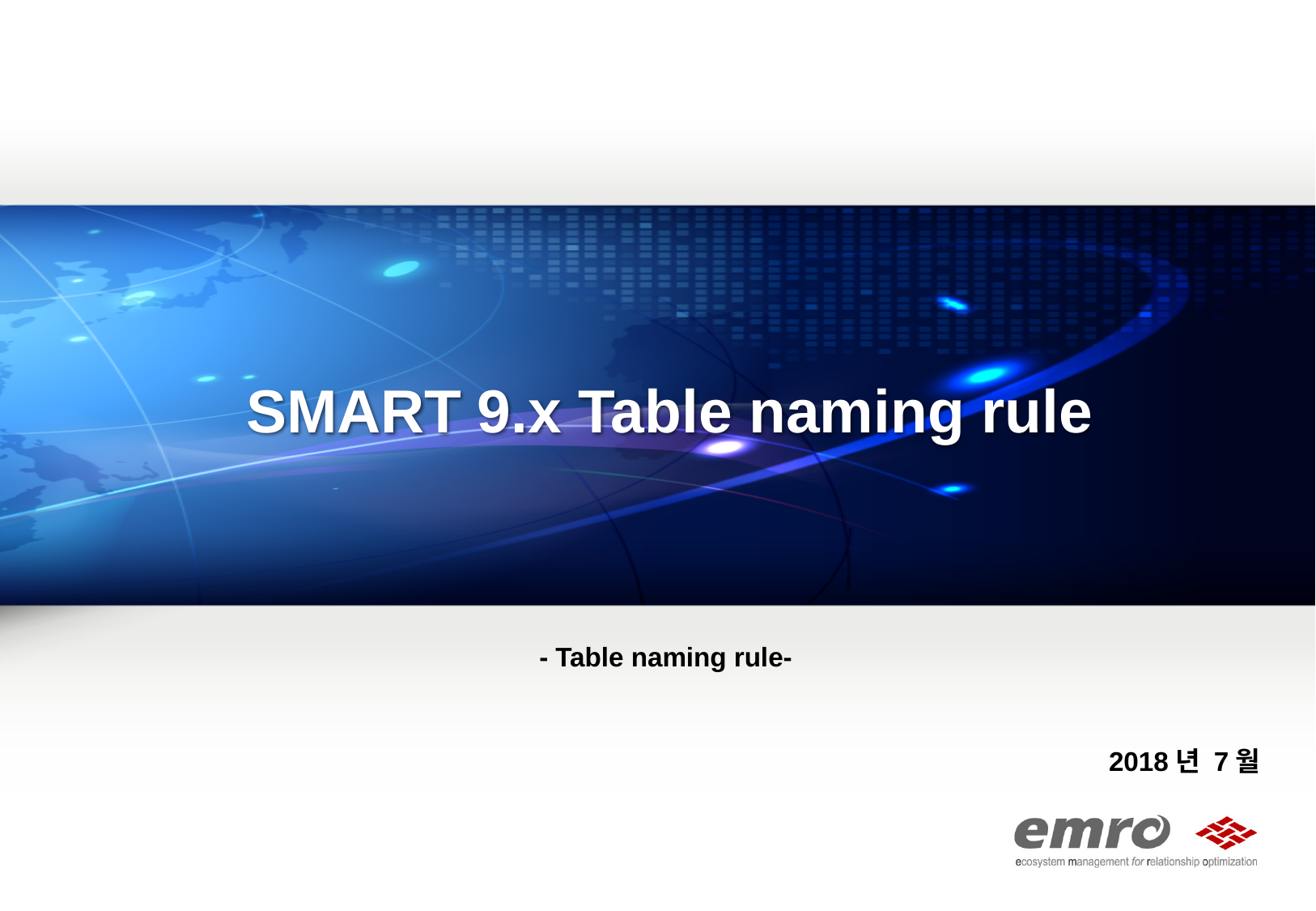

SMART 9.x Table naming rule
- Table naming rule-
2018년 7월